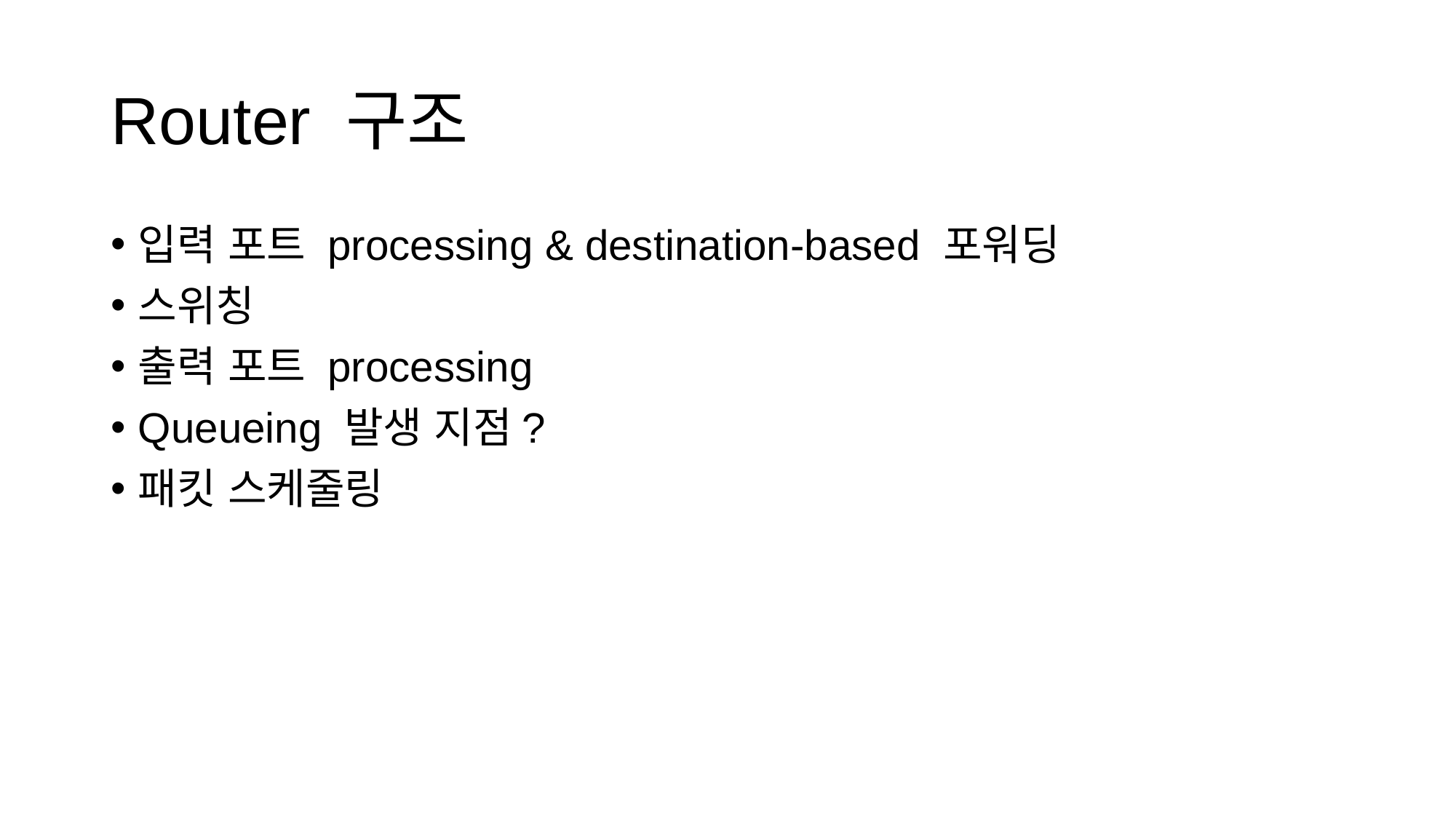

# Router 구조
입력 포트 processing & destination-based 포워딩
스위칭
출력 포트 processing
Queueing 발생 지점?
패킷 스케줄링